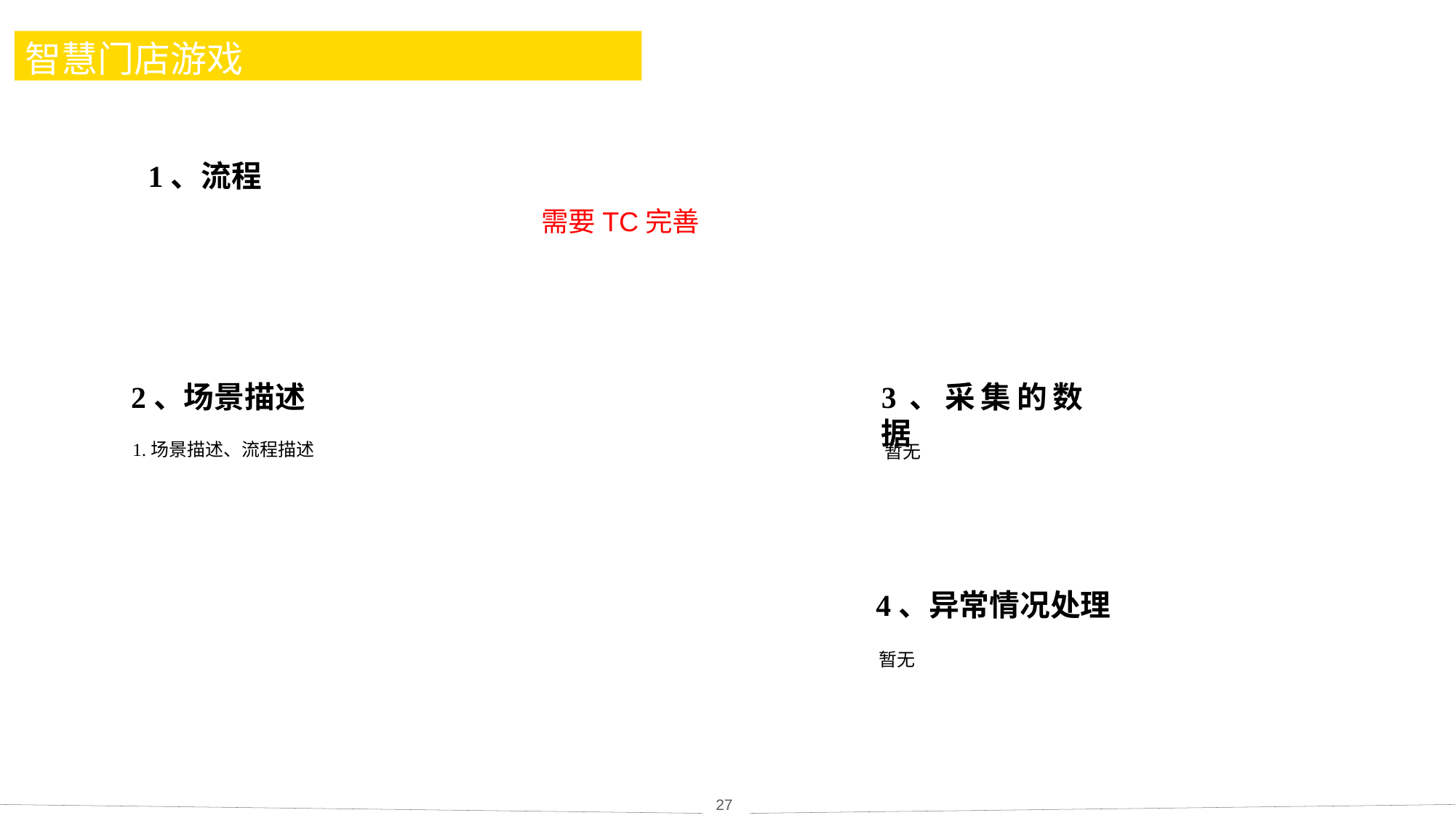

# 智慧门店游戏
1、流程
需要TC完善
2、场景描述
3、采集的数据
1.场景描述、流程描述
暂无
4、异常情况处理
暂无